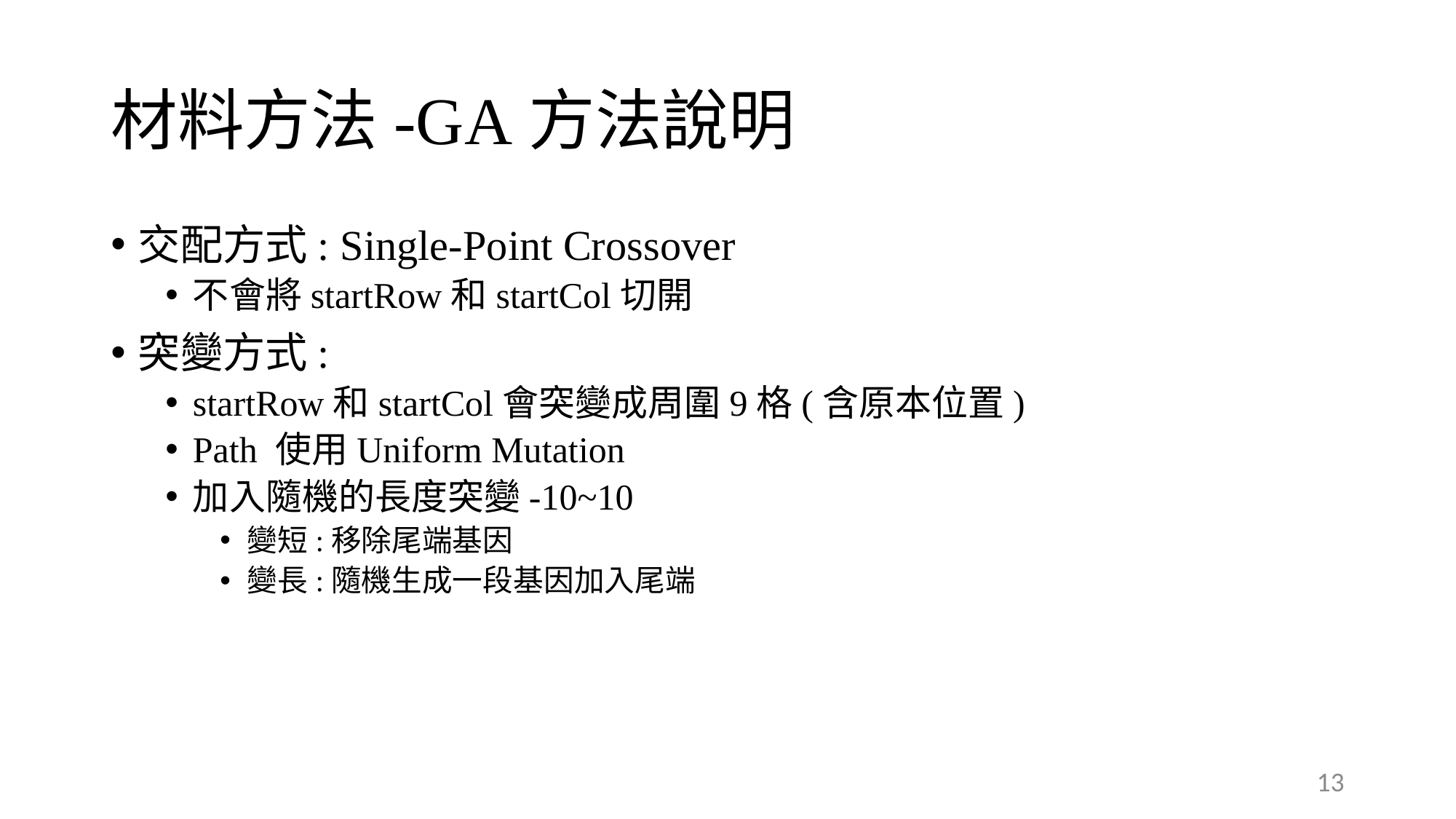

# 材料方法-GA方法說明
交配方式: Single-Point Crossover
不會將startRow和startCol切開
突變方式:
startRow和startCol會突變成周圍9格(含原本位置)
Path 使用Uniform Mutation
加入隨機的長度突變-10~10
變短:移除尾端基因
變長:隨機生成一段基因加入尾端

13